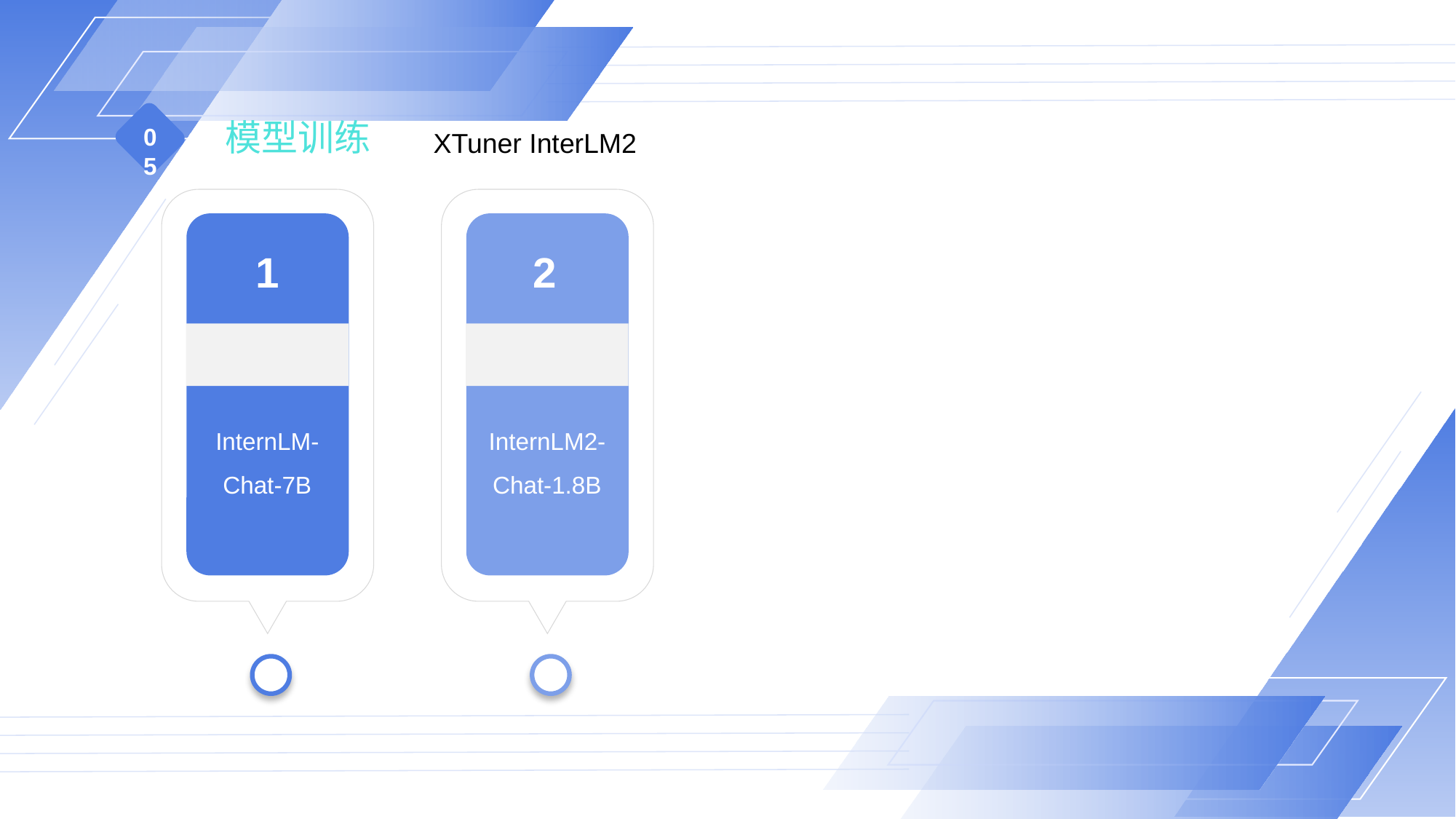

模型训练

05
XTuner InterLM2

1

InternLM-Chat-7B

2

InternLM2-Chat-1.8B
01